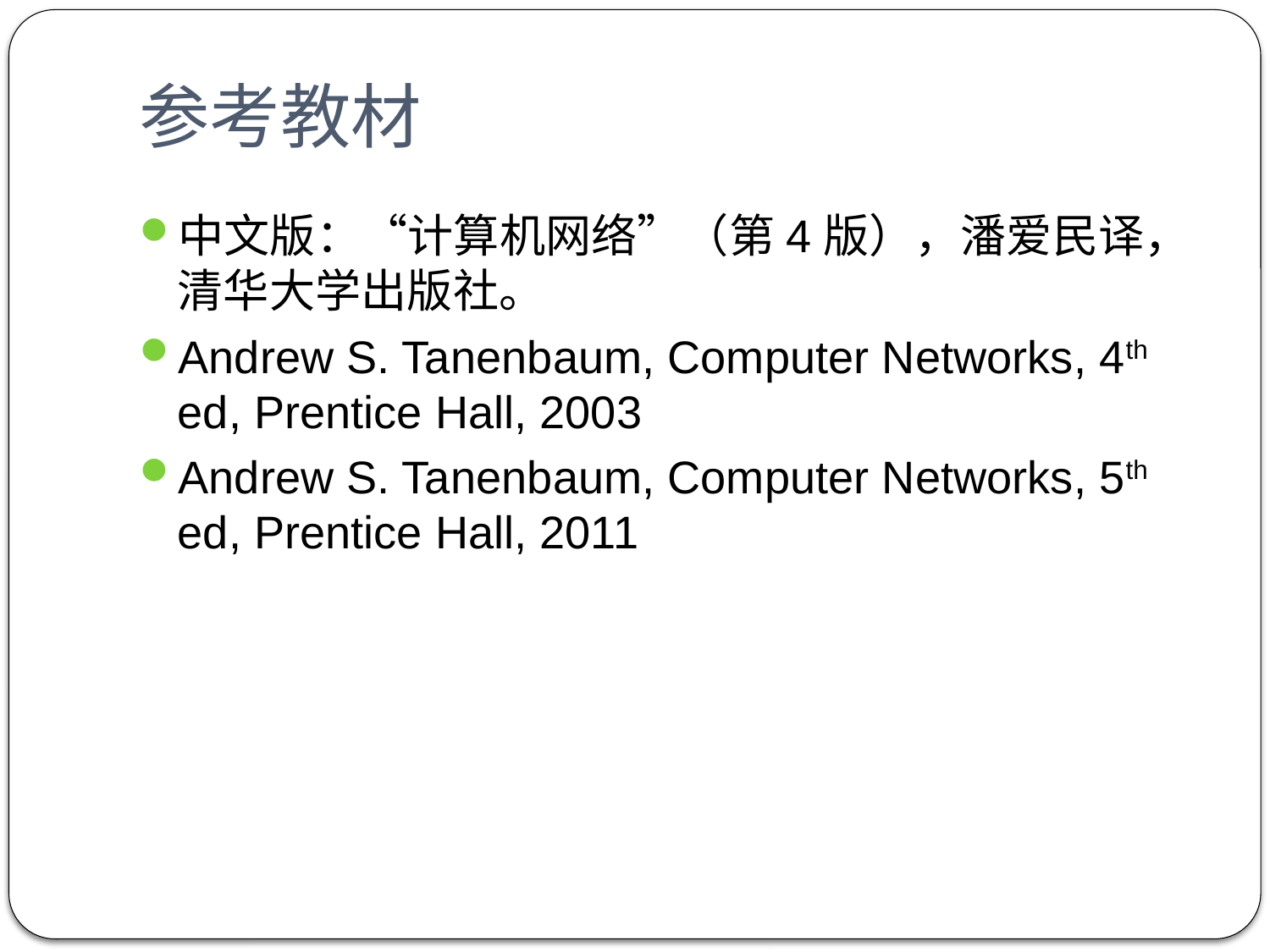

# 参考教材
中文版：“计算机网络”（第4版），潘爱民译，清华大学出版社。
Andrew S. Tanenbaum, Computer Networks, 4th ed, Prentice Hall, 2003
Andrew S. Tanenbaum, Computer Networks, 5th ed, Prentice Hall, 2011